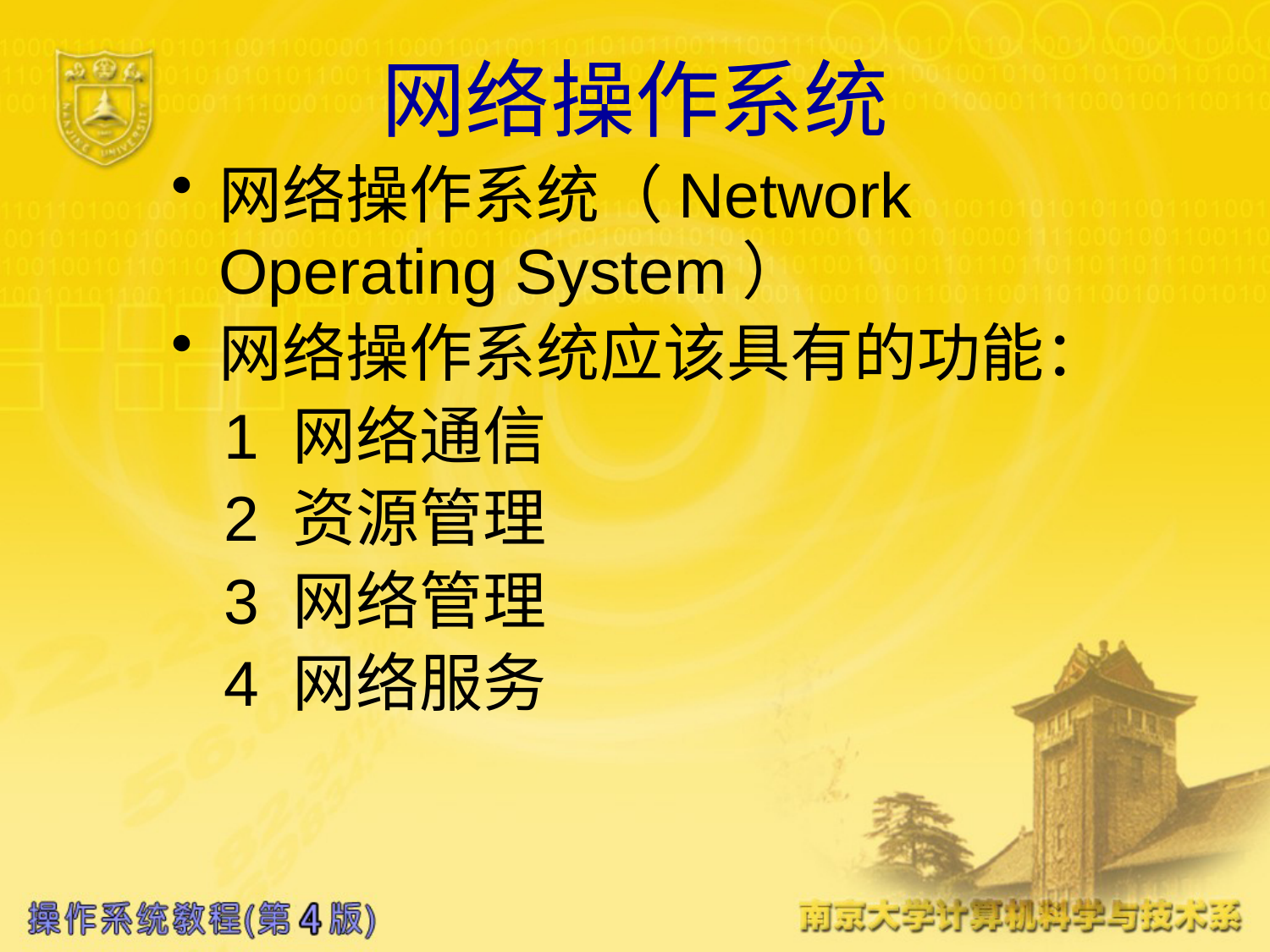

# 网络操作系统
网络操作系统（Network Operating System）
网络操作系统应该具有的功能：
   1 网络通信
   2 资源管理
   3 网络管理
   4 网络服务